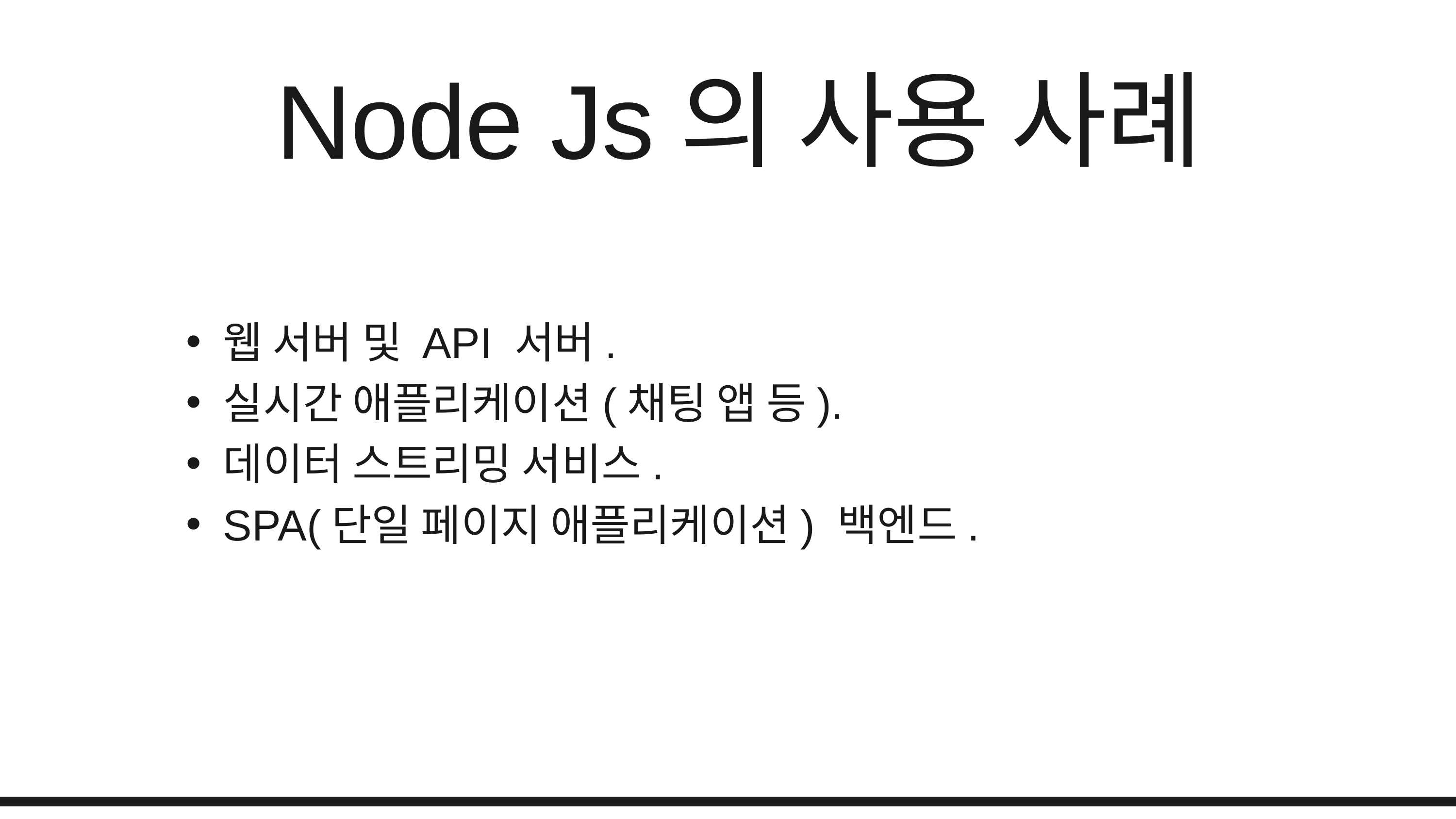

Node Js의 사용 사례

웹 서버 및 API 서버.
실시간 애플리케이션(채팅 앱 등).
데이터 스트리밍 서비스.
SPA(단일 페이지 애플리케이션) 백엔드.